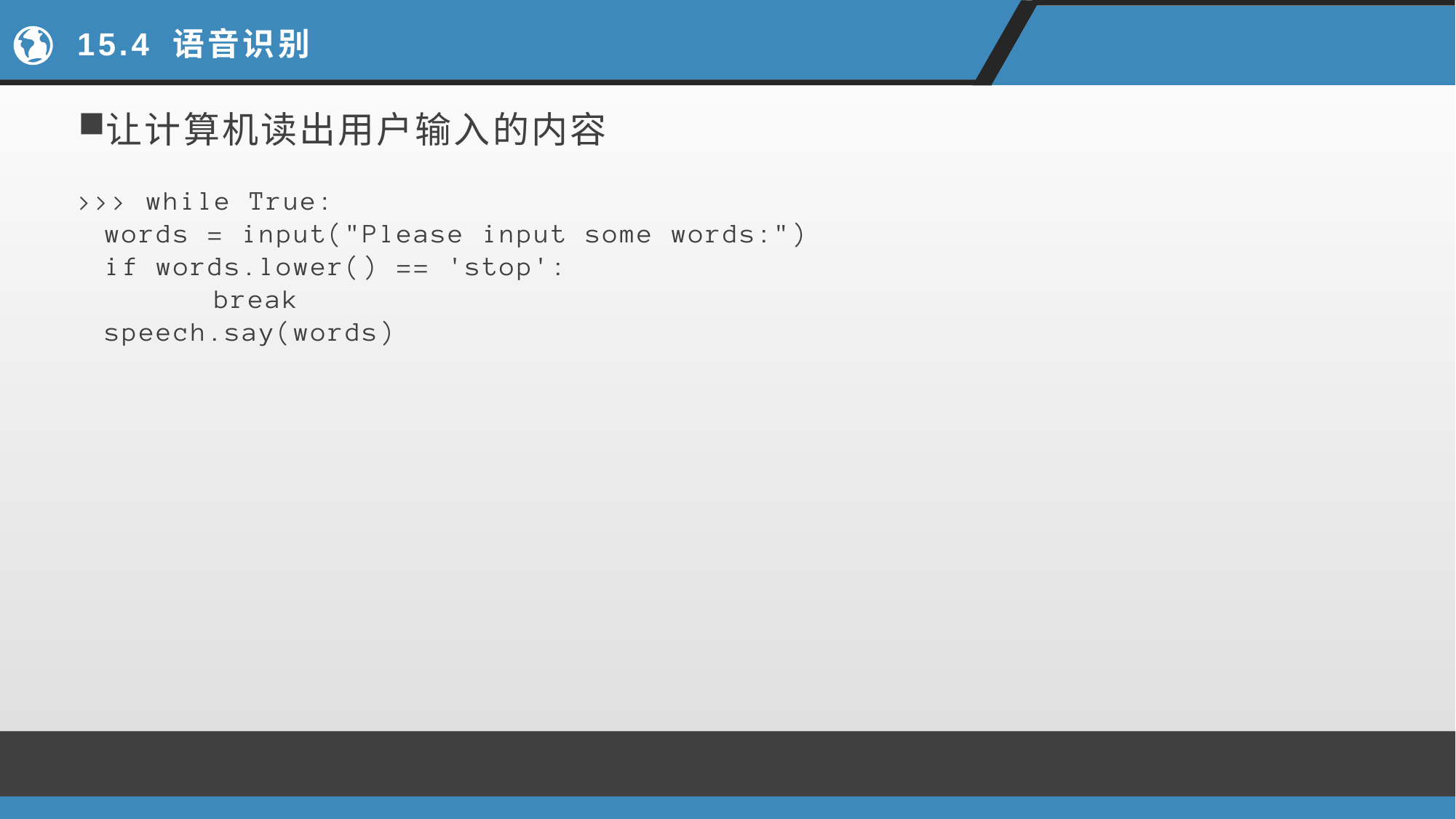

# 15.4 语音识别

让计算机读出用户输入的内容

>>> while True:
	words = input("Please input some words:")
	if words.lower() == 'stop':
		break
	speech.say(words)